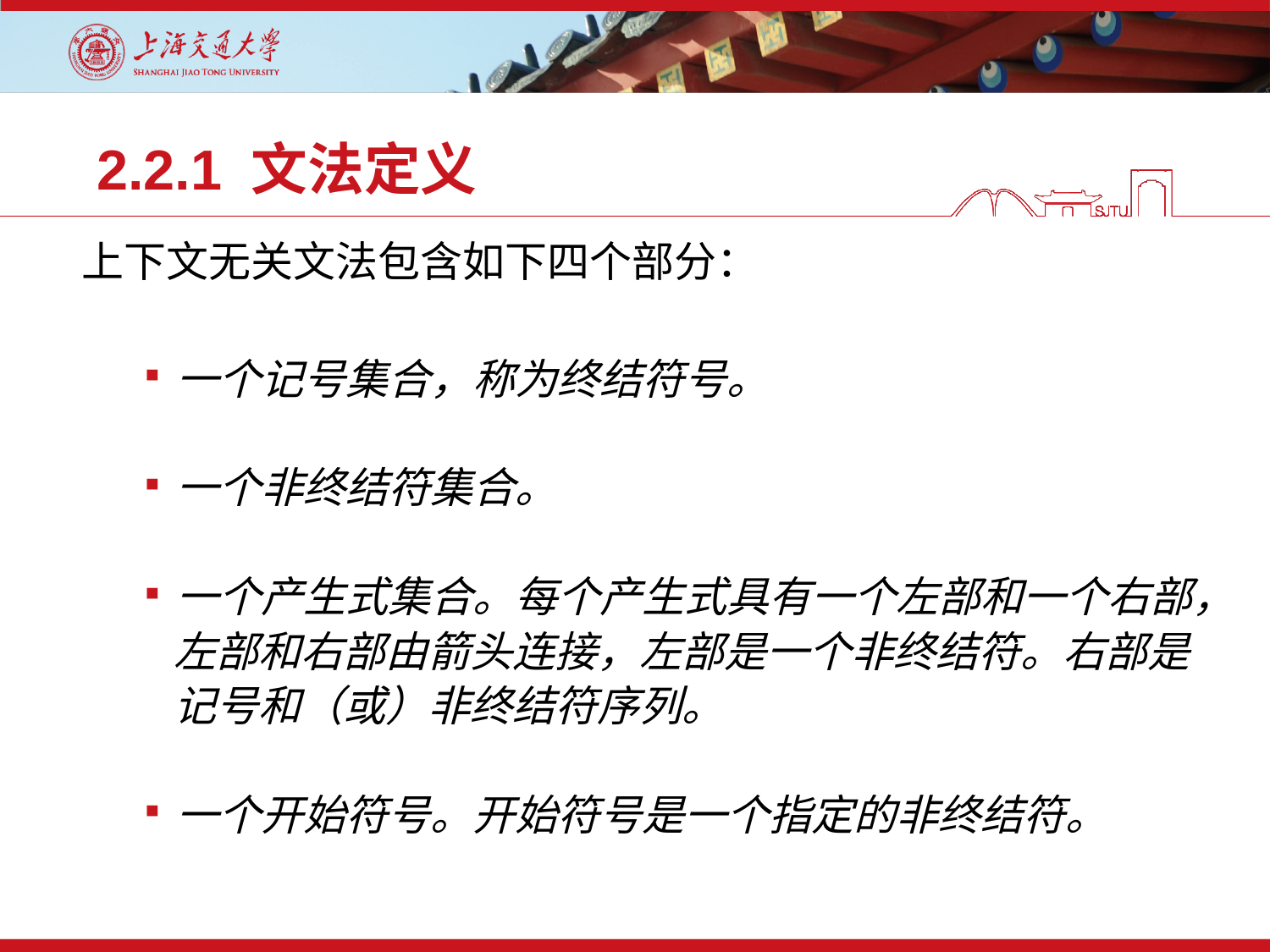

# 2.2.1 文法定义
上下文无关文法包含如下四个部分：

一个记号集合，称为终结符号。

一个非终结符集合。

一个产生式集合。每个产生式具有一个左部和一个右部，
  左部和右部由箭头连接，左部是一个非终结符。右部是
  记号和（或）非终结符序列。

一个开始符号。开始符号是一个指定的非终结符。